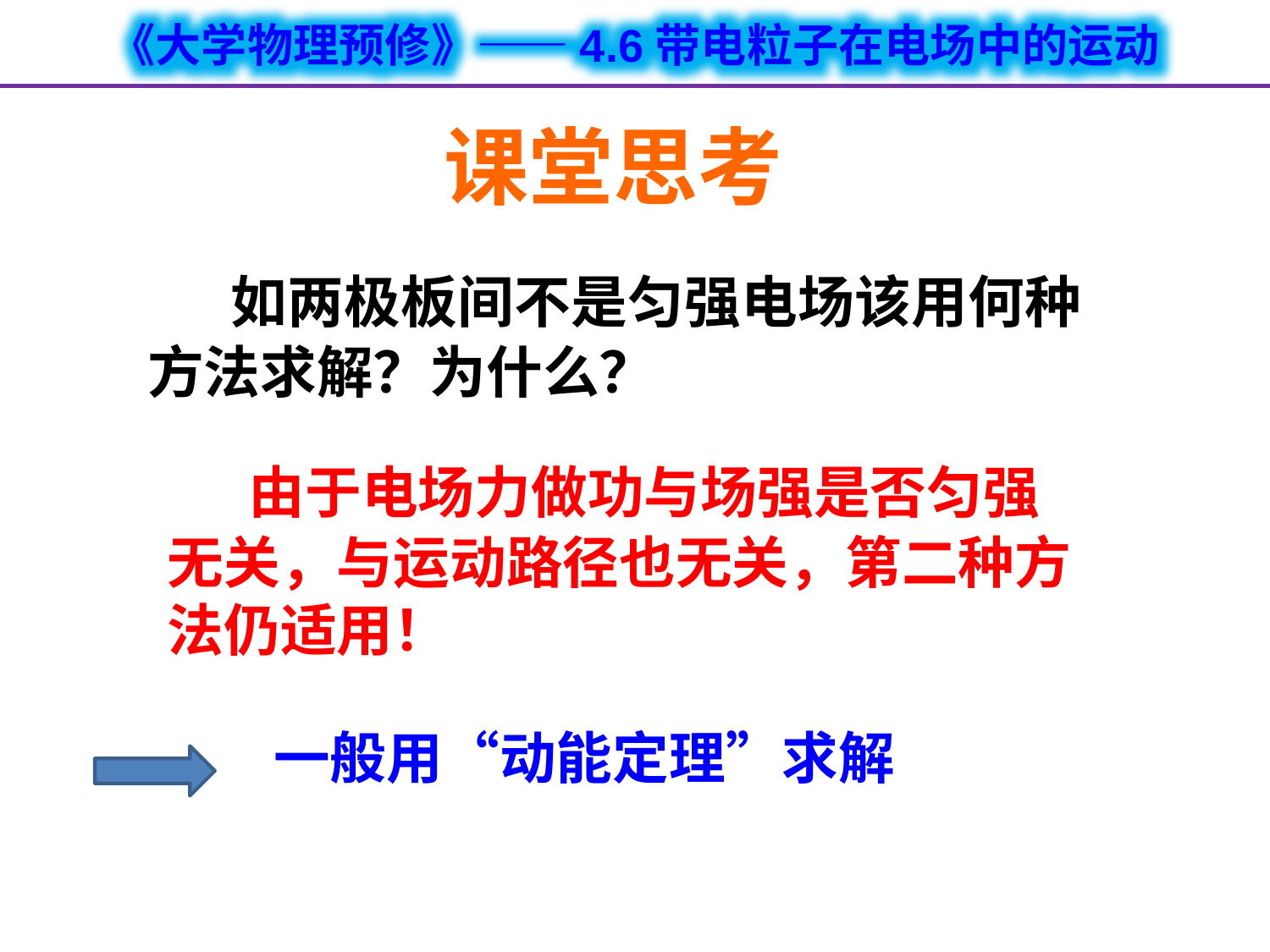

课堂思考
    如两极板间不是匀强电场该用何种方法求解？为什么？
    由于电场力做功与场强是否匀强无关，与运动路径也无关，第二种方法仍适用！
一般用“动能定理”求解